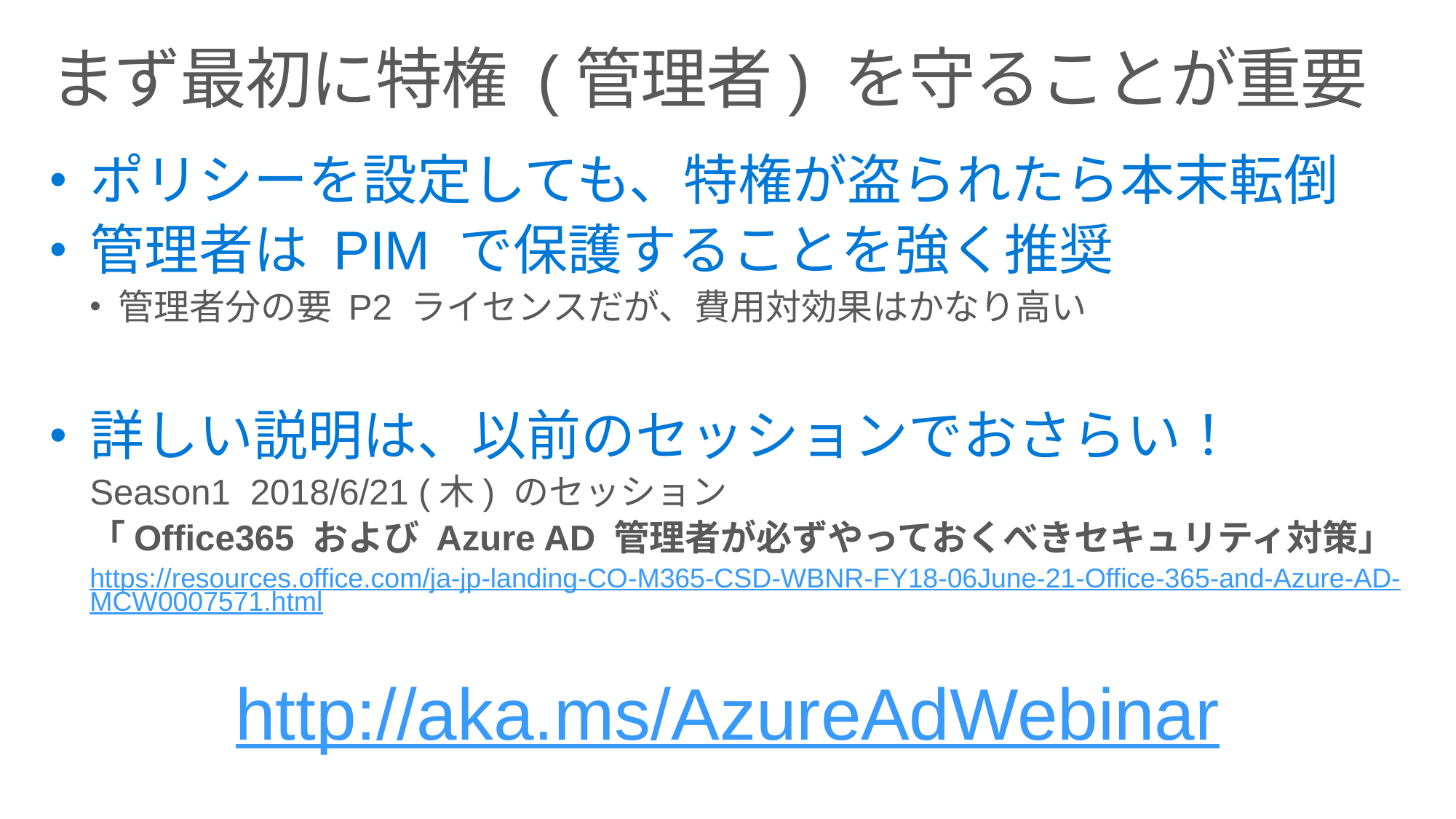

# まず最初に特権 (管理者) を守ることが重要
ポリシーを設定しても、特権が盗られたら本末転倒
管理者は PIM で保護することを強く推奨
管理者分の要 P2 ライセンスだが、費用対効果はかなり高い

詳しい説明は、以前のセッションでおさらい！
Season1  2018/6/21 (木) のセッション
「Office365 および Azure AD 管理者が必ずやっておくべきセキュリティ対策」
https://resources.office.com/ja-jp-landing-CO-M365-CSD-WBNR-FY18-06June-21-Office-365-and-Azure-AD-MCW0007571.html

http://aka.ms/AzureAdWebinar